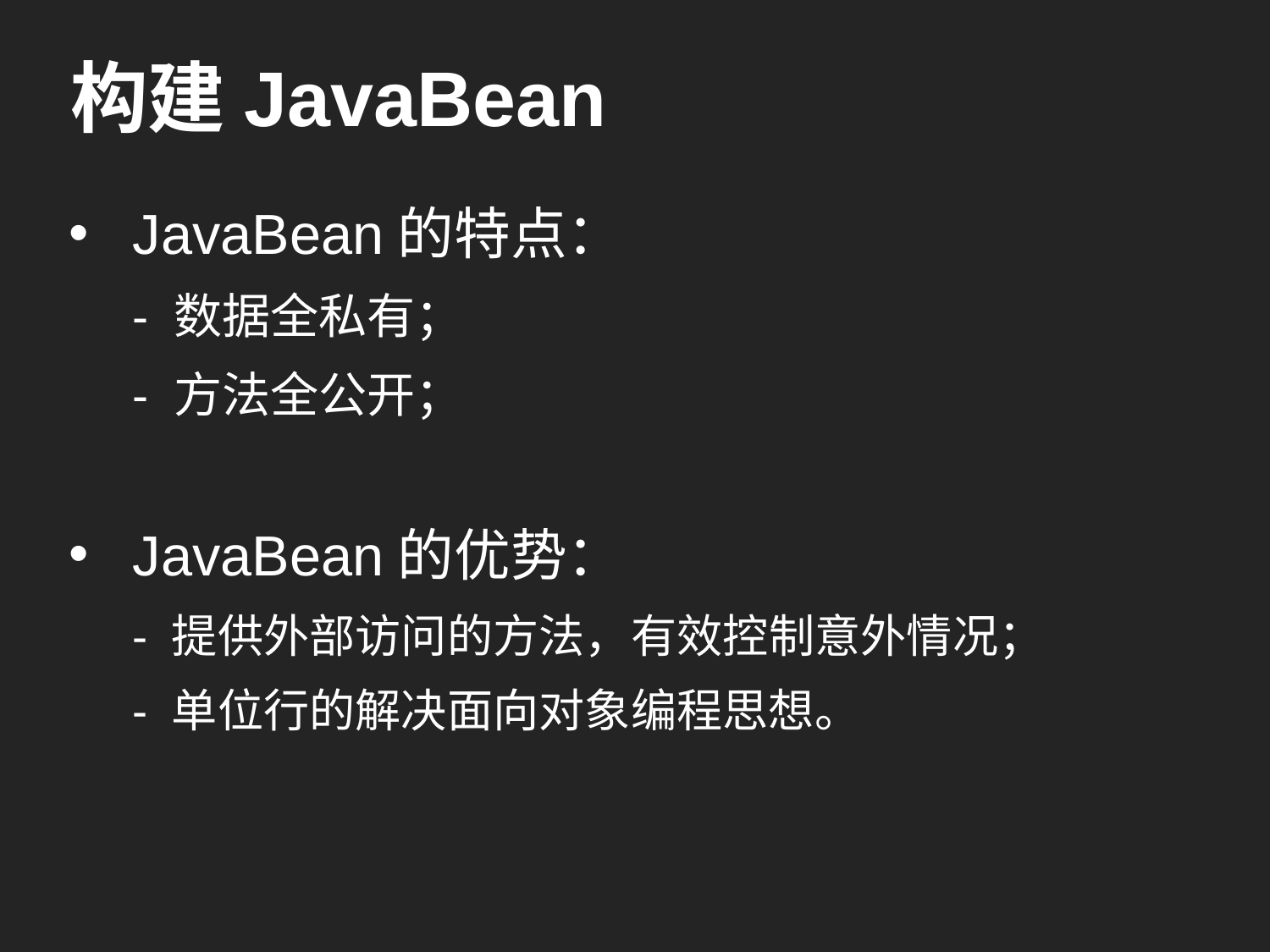

# 构建JavaBean
JavaBean的特点：
- 数据全私有；
- 方法全公开；

JavaBean的优势：
- 提供外部访问的方法，有效控制意外情况；
- 单位行的解决面向对象编程思想。